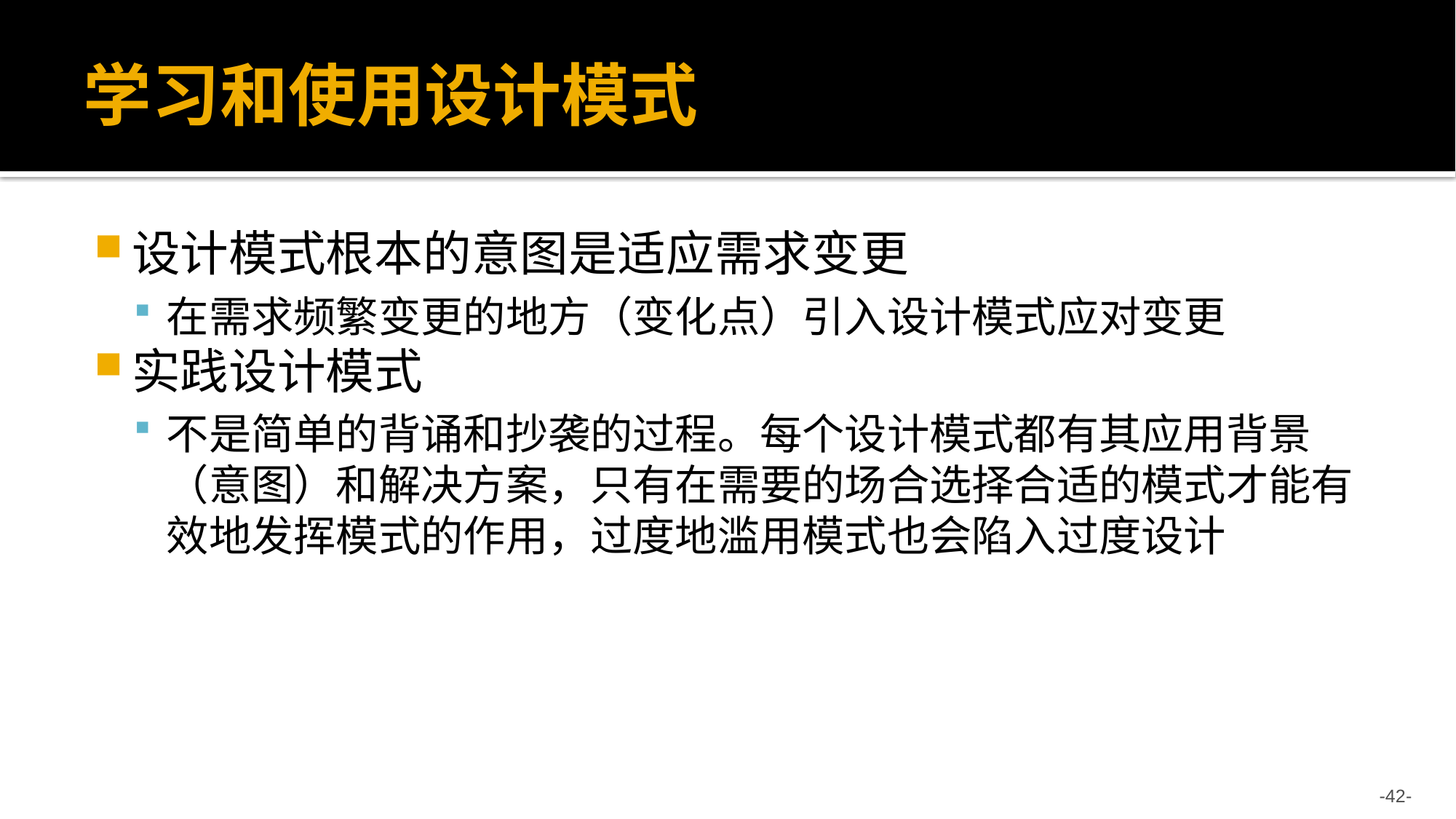

# 学习和使用设计模式
设计模式根本的意图是适应需求变更
在需求频繁变更的地方（变化点）引入设计模式应对变更
实践设计模式
不是简单的背诵和抄袭的过程。每个设计模式都有其应用背景（意图）和解决方案，只有在需要的场合选择合适的模式才能有效地发挥模式的作用，过度地滥用模式也会陷入过度设计
-42-